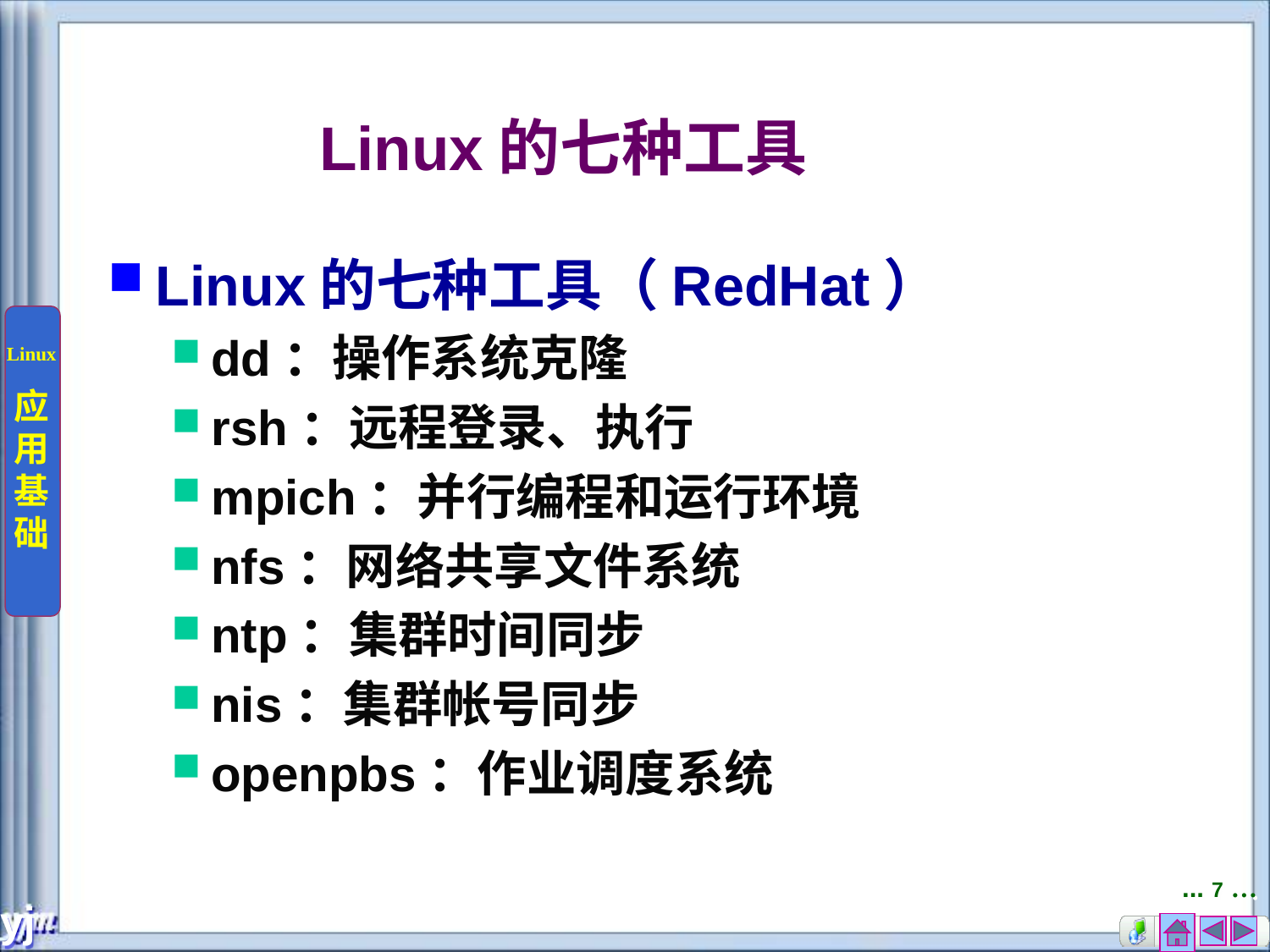

# Linux的七种工具
Linux的七种工具（RedHat）
dd：操作系统克隆
rsh：远程登录、执行
mpich：并行编程和运行环境
nfs：网络共享文件系统
ntp：集群时间同步
nis：集群帐号同步
openpbs：作业调度系统
... 7 …